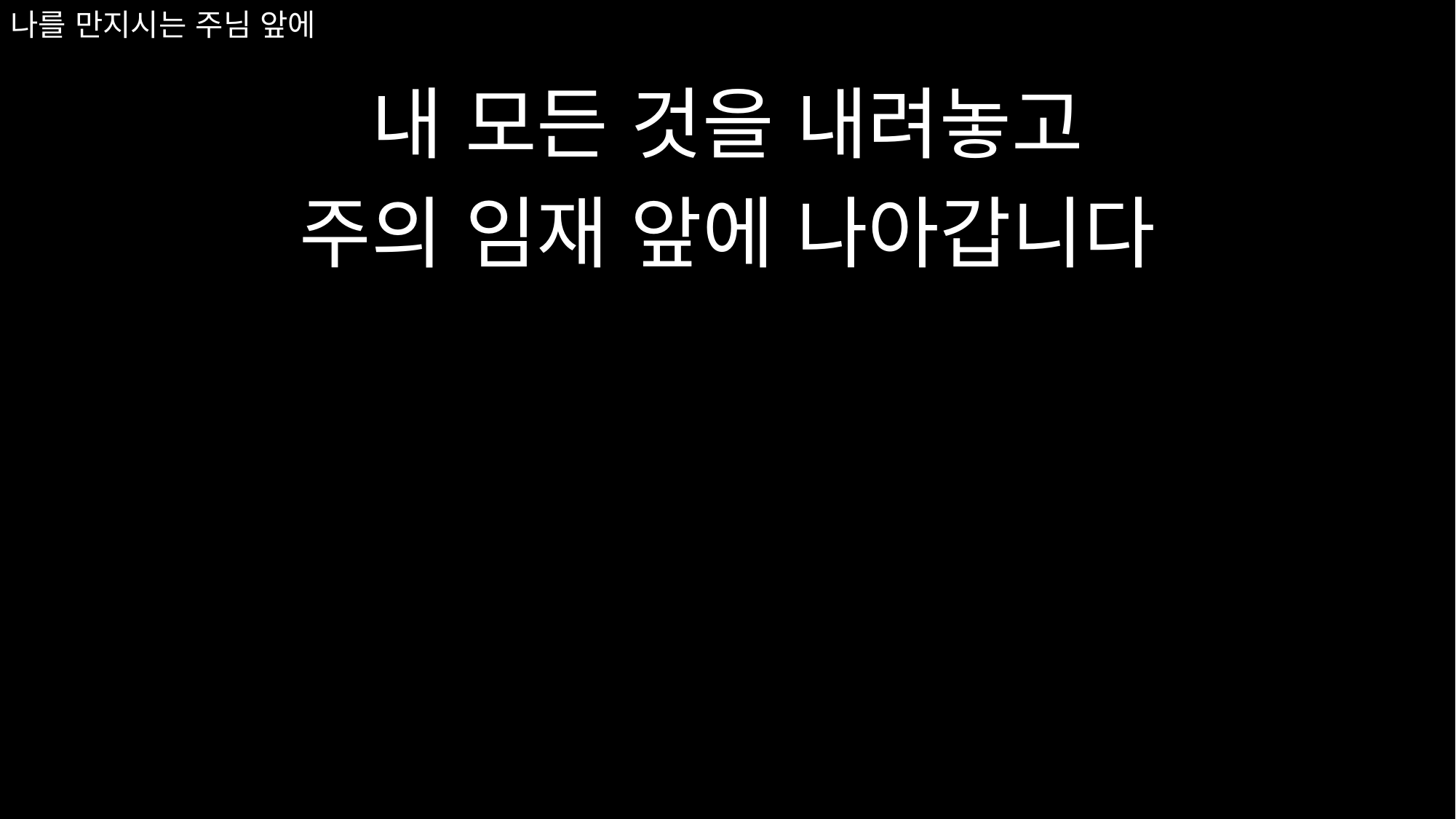

# 나를 만지시는 주님 앞에
내 모든 것을 내려놓고
주의 임재 앞에 나아갑니다